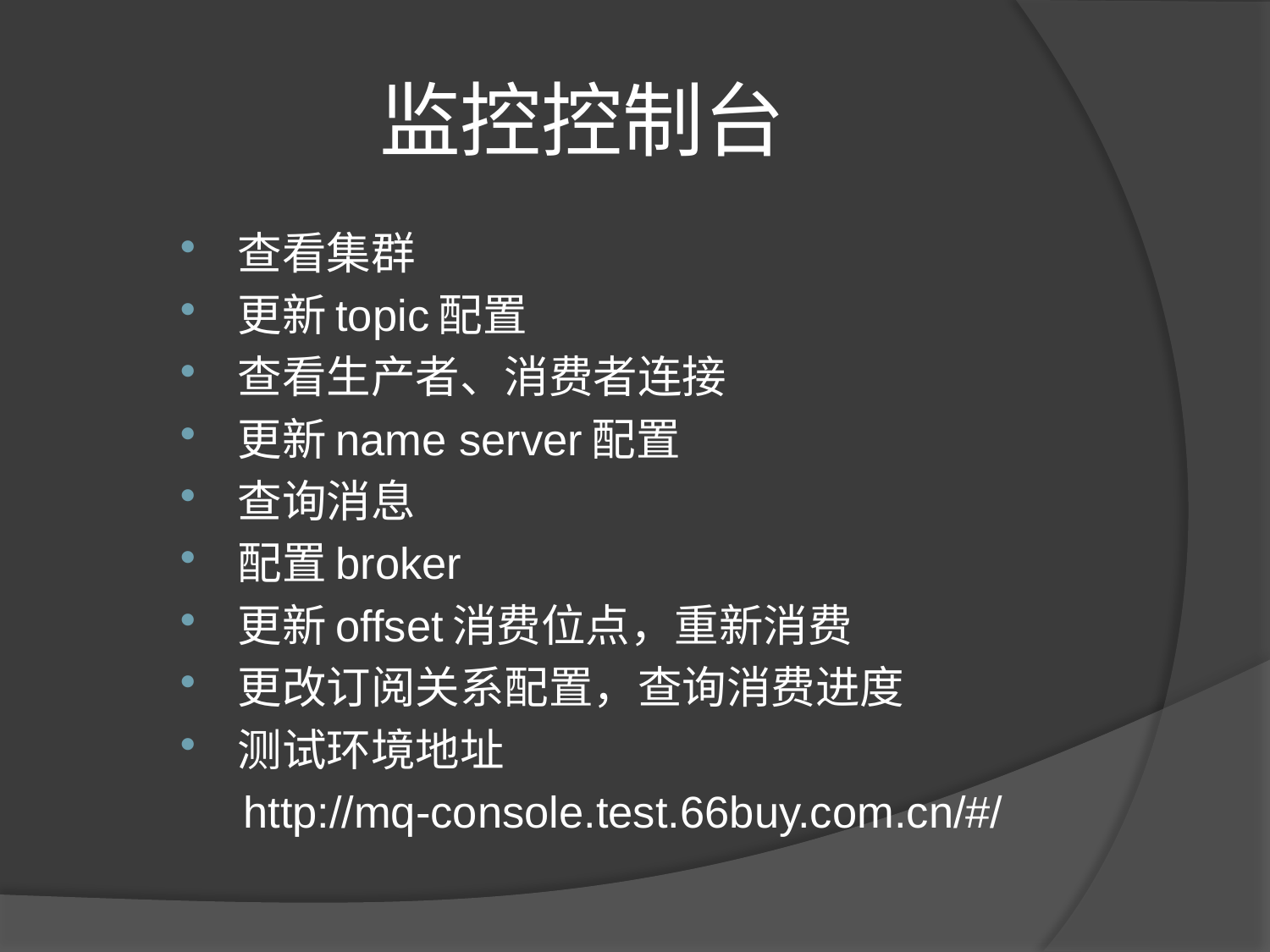

# 监控控制台
查看集群
更新topic配置
查看生产者、消费者连接
更新name server配置
查询消息
配置broker
更新offset消费位点，重新消费
更改订阅关系配置，查询消费进度
测试环境地址
     http://mq-console.test.66buy.com.cn/#/